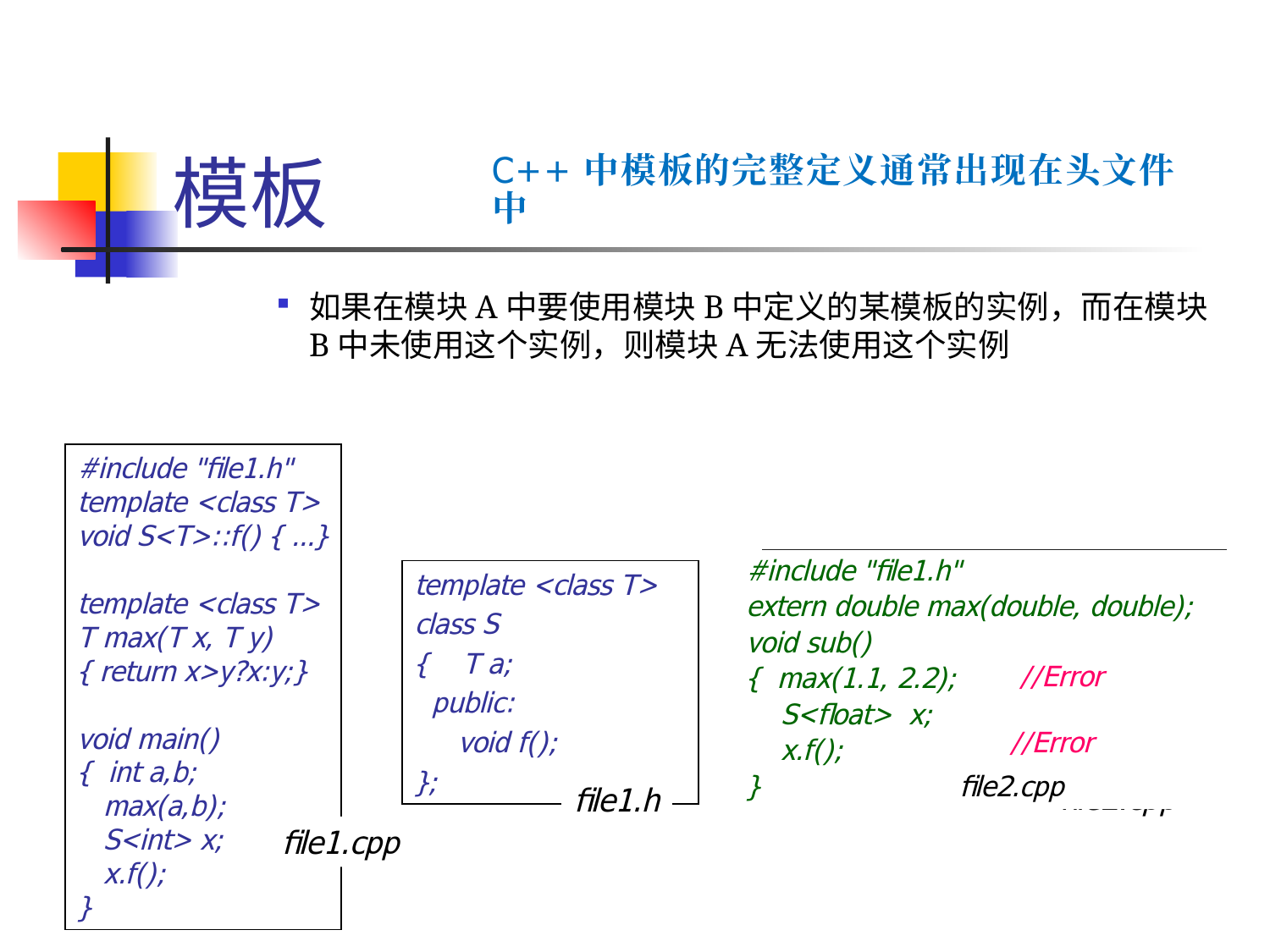

# 模板
C++中模板的完整定义通常出现在头文件中
如果在模块A中要使用模块B中定义的某模板的实例，而在模块B中未使用这个实例，则模块A无法使用这个实例
#include "file1.h"
template <class T>
void S<T>::f() { …}

template <class T>
T max(T x, T y)
{ return x>y?x:y;}

void main()
{  int a,b;
   max(a,b);
   S<int> x;
   x.f();
}
#include "file1.h"
extern double max(double, double);
void sub()
{  max(1.1, 2.2);
    S<float>  x;
    x.f();
}                       file2.cpp
#include "file1.h"
extern double max(double,double);
void sub()
{    max(1.1,2.2);
     S<float>  x;
     x.f();
}
template <class T>
class S
{    T a;
  public:
     void f();
};
//Error
//Error
file2.cpp
file1.h
file1.cpp